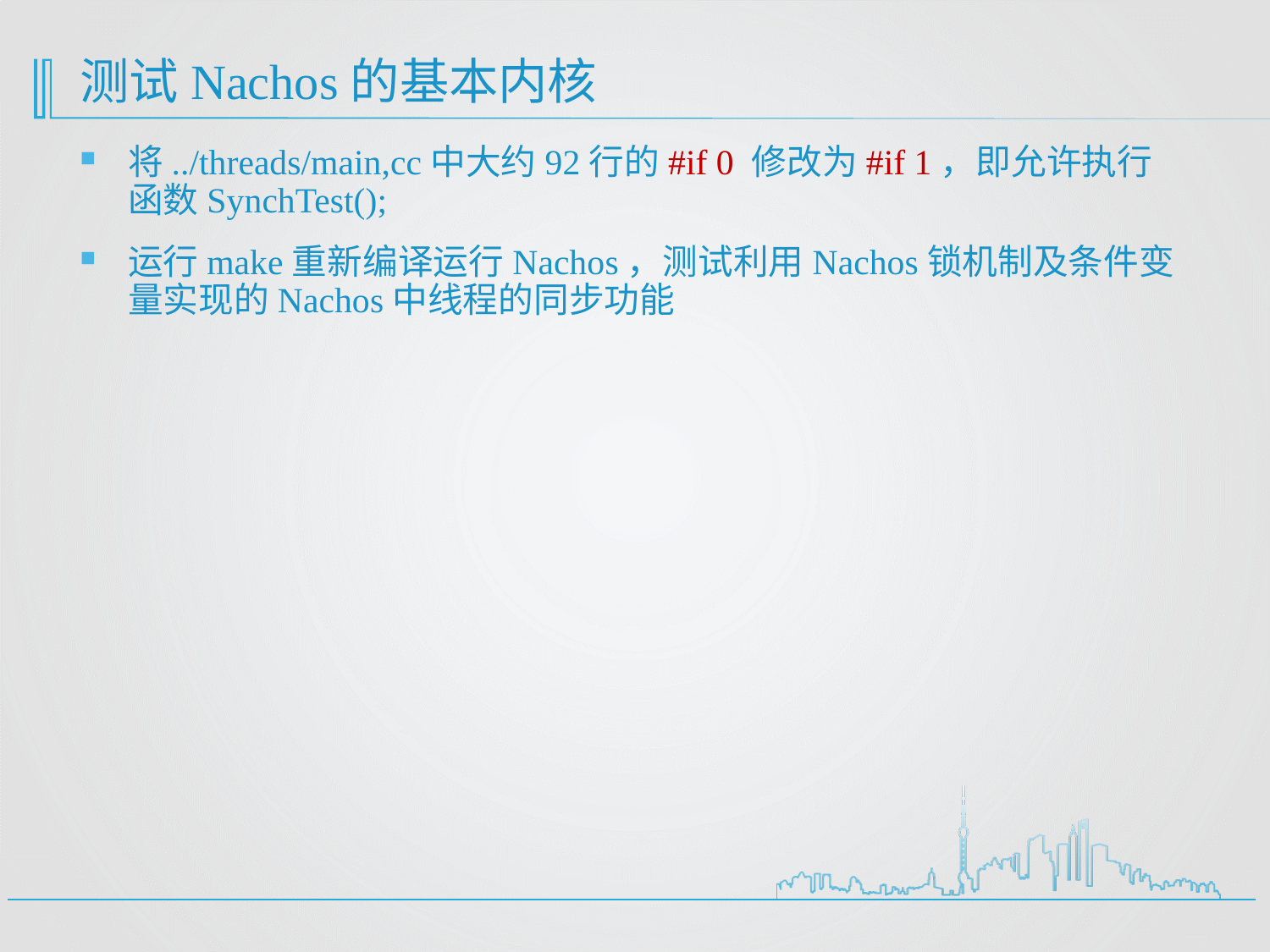

# 测试Nachos的基本内核
将../threads/main,cc中大约92行的#if 0 修改为#if 1，即允许执行函数SynchTest();
运行make重新编译运行Nachos，测试利用Nachos锁机制及条件变量实现的Nachos中线程的同步功能